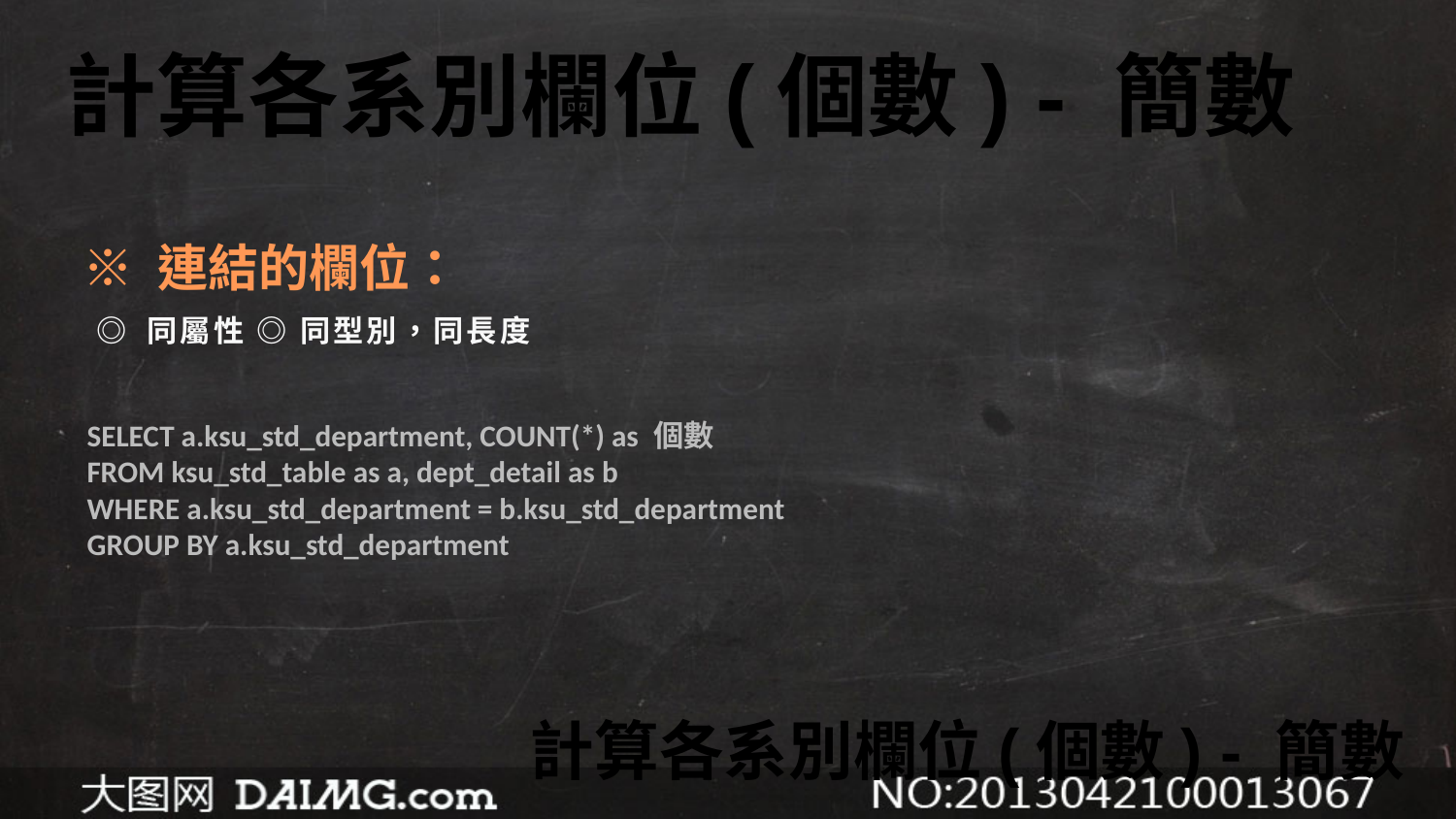

計算各系別欄位(個數) - 簡數
※ 連結的欄位：
 ◎ 同屬性 ◎ 同型別，同長度
SELECT a.ksu_std_department, COUNT(*) as 個數 
FROM ksu_std_table as a, dept_detail as b
WHERE a.ksu_std_department = b.ksu_std_department
GROUP BY a.ksu_std_department
計算各系別欄位(個數) - 簡數